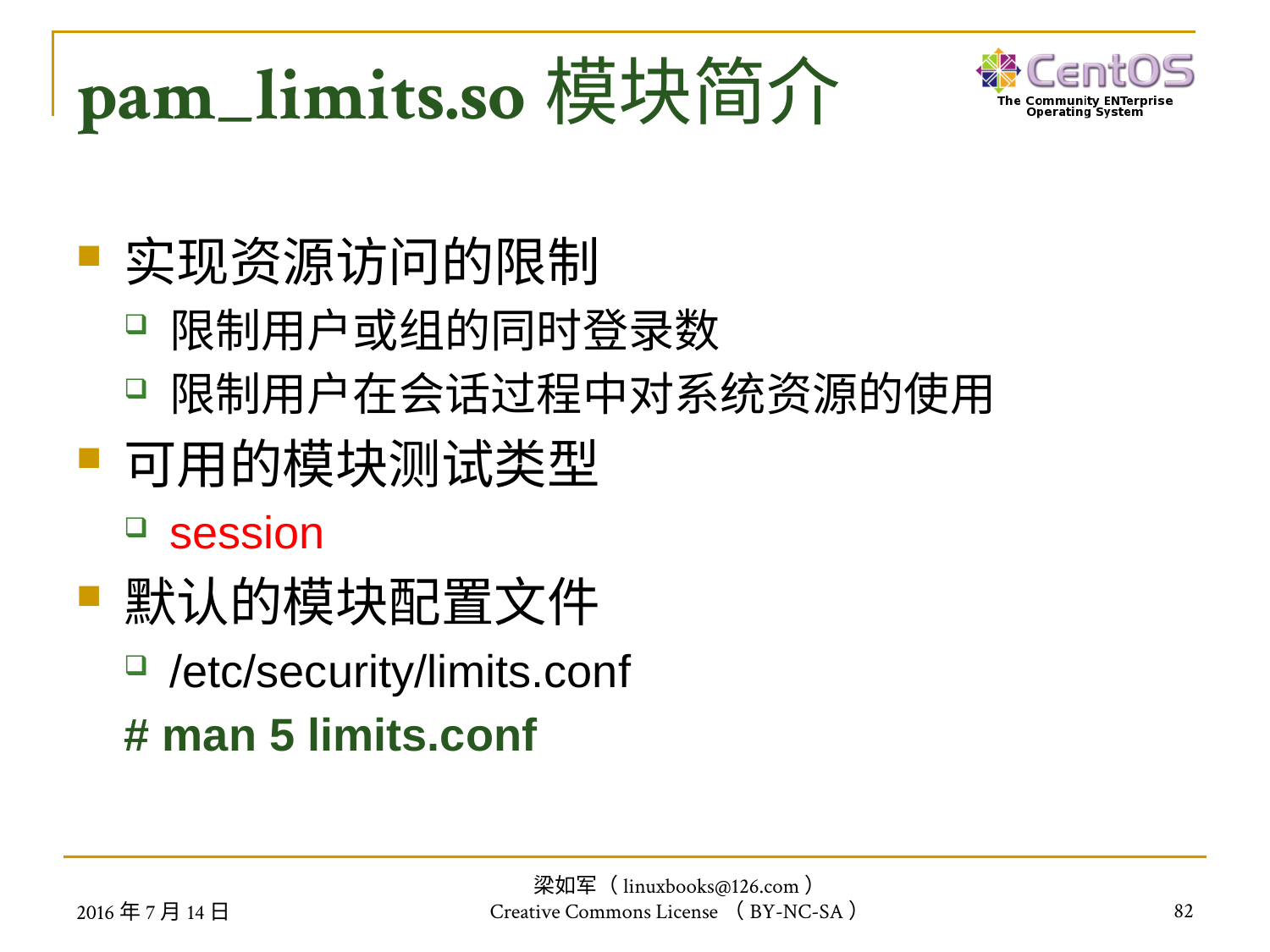

# pam_limits.so模块简介
实现资源访问的限制
限制用户或组的同时登录数
限制用户在会话过程中对系统资源的使用
可用的模块测试类型
session
默认的模块配置文件
/etc/security/limits.conf
# man 5 limits.conf

梁如军（linuxbooks@126.com）
Creative Commons License（BY-NC-SA）
2016年7月14日
82